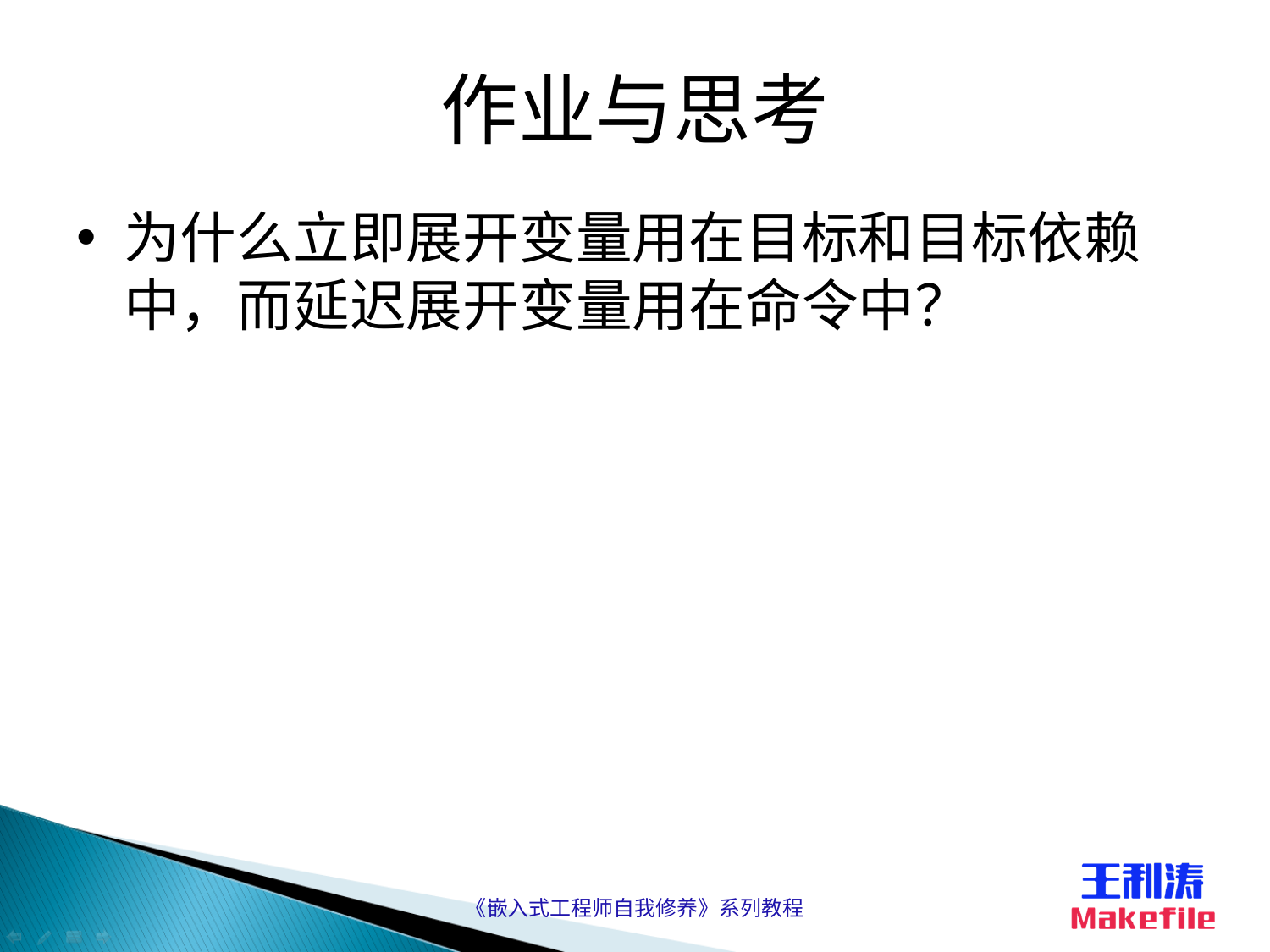

# 作业与思考
为什么立即展开变量用在目标和目标依赖中，而延迟展开变量用在命令中？
《嵌入式工程师自我修养》系列教程